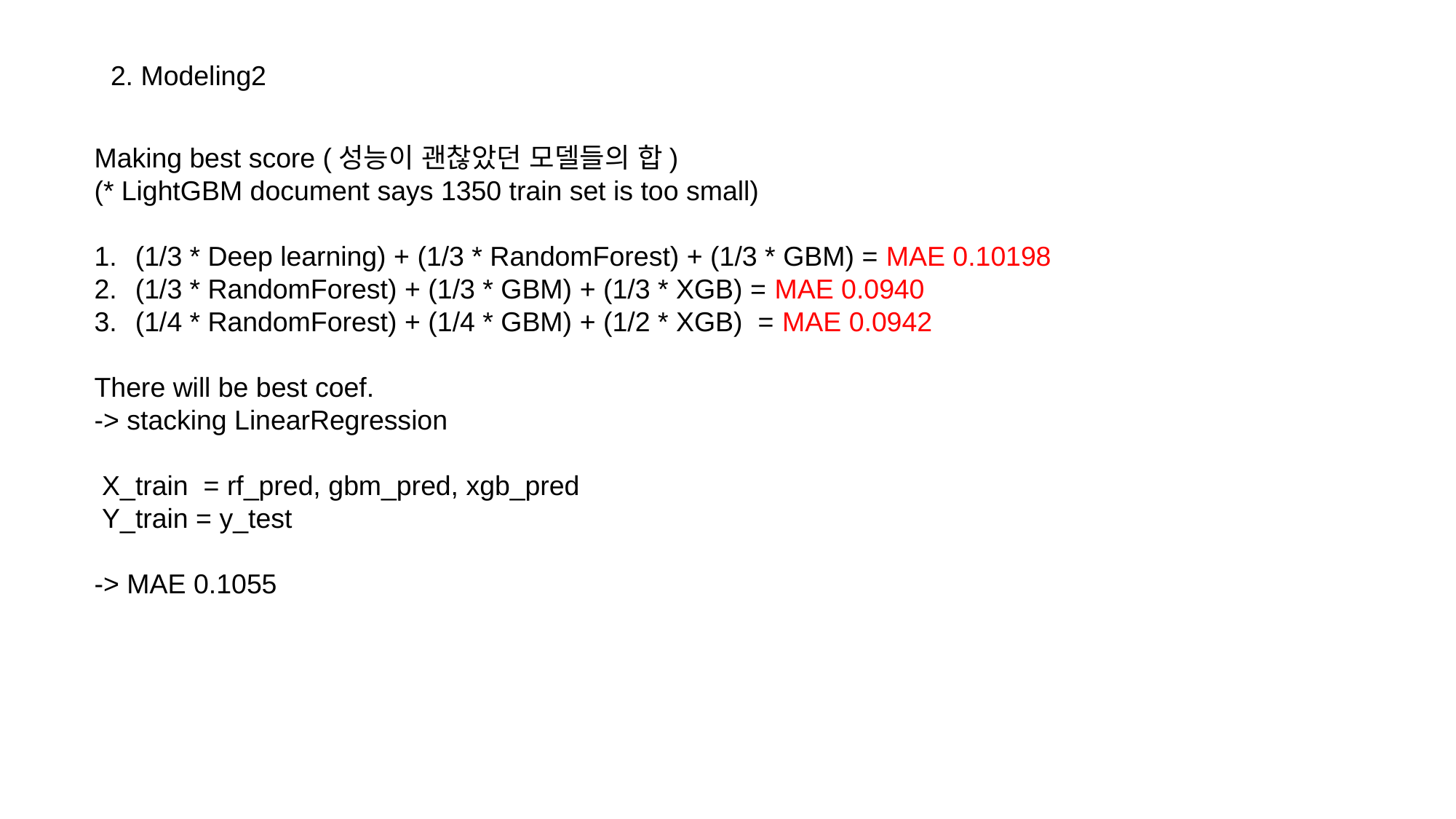

2. Modeling2
Making best score (성능이 괜찮았던 모델들의 합)
(* LightGBM document says 1350 train set is too small)

(1/3 * Deep learning) + (1/3 * RandomForest) + (1/3 * GBM) = MAE 0.10198
(1/3 * RandomForest) + (1/3 * GBM) + (1/3 * XGB) = MAE 0.0940
(1/4 * RandomForest) + (1/4 * GBM) + (1/2 * XGB)  = MAE 0.0942

There will be best coef.
-> stacking LinearRegression

 X_train  = rf_pred, gbm_pred, xgb_pred
 Y_train = y_test

-> MAE 0.1055